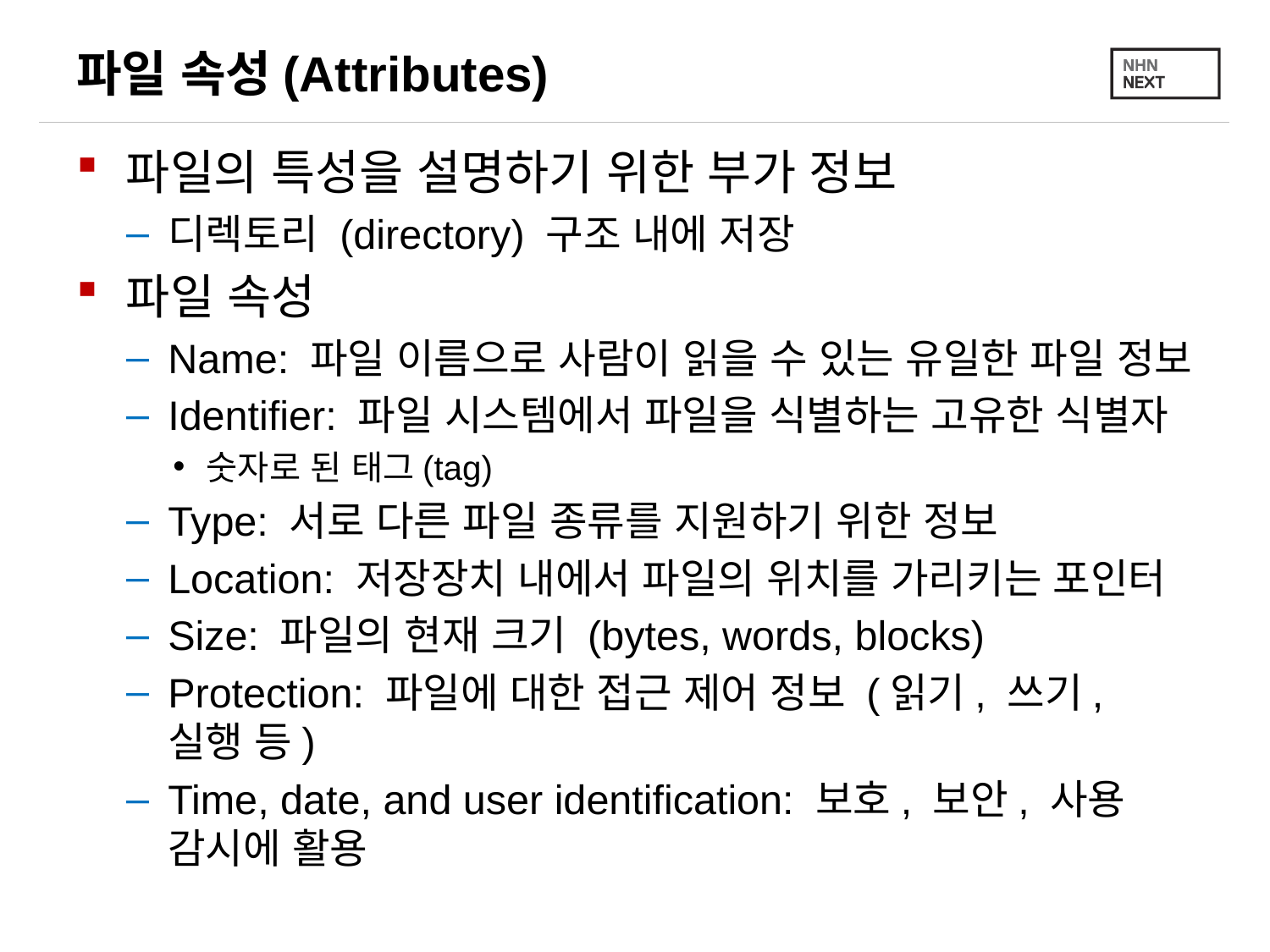

# 파일 속성(Attributes)
파일의 특성을 설명하기 위한 부가 정보
디렉토리 (directory) 구조 내에 저장
파일 속성
Name: 파일 이름으로 사람이 읽을 수 있는 유일한 파일 정보
Identifier: 파일 시스템에서 파일을 식별하는 고유한 식별자
숫자로 된 태그(tag)
Type: 서로 다른 파일 종류를 지원하기 위한 정보
Location: 저장장치 내에서 파일의 위치를 가리키는 포인터
Size: 파일의 현재 크기 (bytes, words, blocks)
Protection: 파일에 대한 접근 제어 정보 (읽기, 쓰기, 실행 등)
Time, date, and user identification: 보호, 보안, 사용 감시에 활용